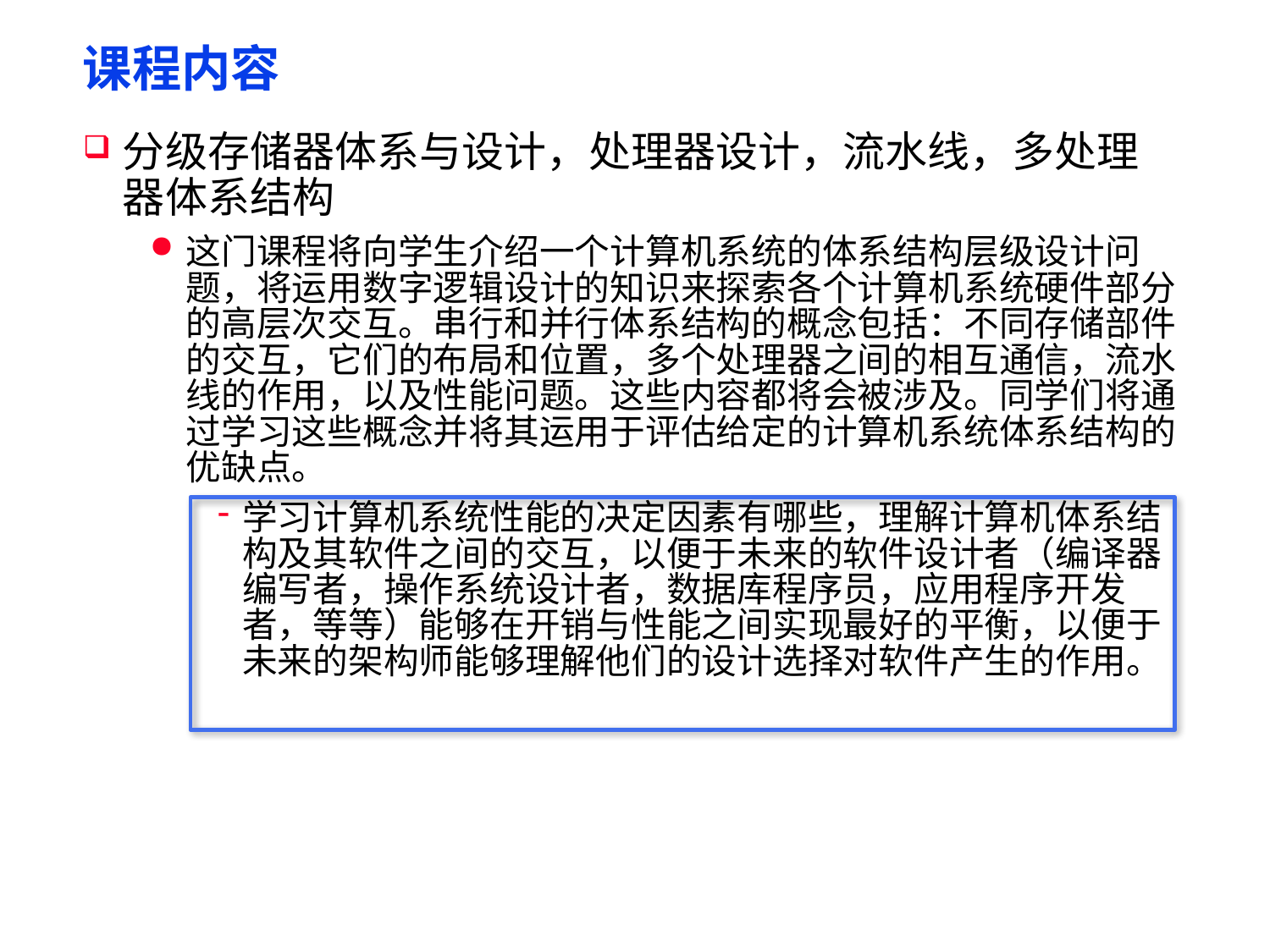

# 课程内容
分级存储器体系与设计，处理器设计，流水线，多处理器体系结构
这门课程将向学生介绍一个计算机系统的体系结构层级设计问题，将运用数字逻辑设计的知识来探索各个计算机系统硬件部分的高层次交互。串行和并行体系结构的概念包括：不同存储部件的交互，它们的布局和位置，多个处理器之间的相互通信，流水线的作用，以及性能问题。这些内容都将会被涉及。同学们将通过学习这些概念并将其运用于评估给定的计算机系统体系结构的优缺点。
学习计算机系统性能的决定因素有哪些，理解计算机体系结构及其软件之间的交互，以便于未来的软件设计者（编译器编写者，操作系统设计者，数据库程序员，应用程序开发者，等等）能够在开销与性能之间实现最好的平衡，以便于未来的架构师能够理解他们的设计选择对软件产生的作用。